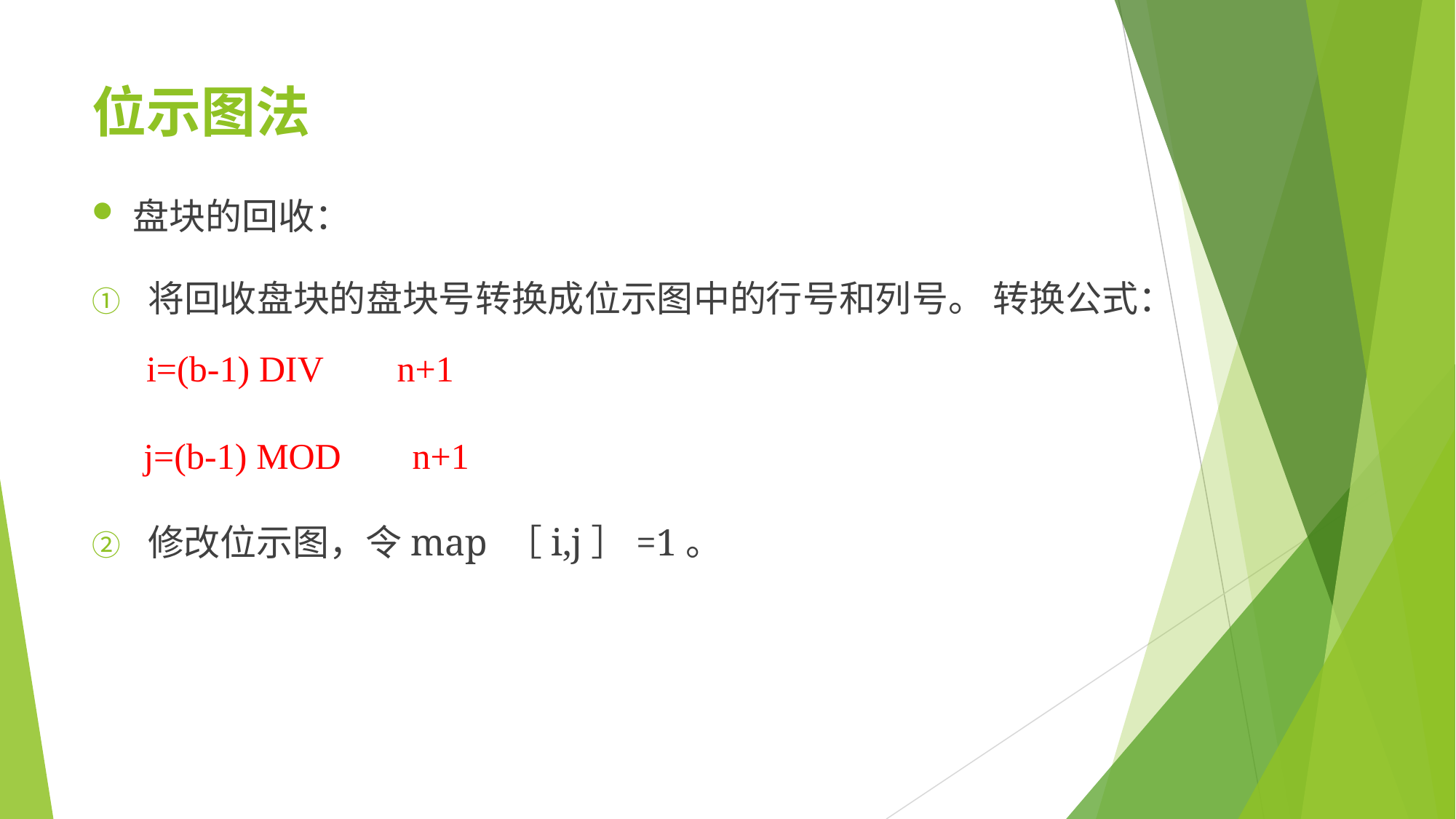

# 位示图法
盘块的回收：

①	将回收盘块的盘块号转换成位示图中的行号和列号。 转换公式：
i=(b-1) DIV	n+1

j=(b-1) MOD	n+1

②	修改位示图，令map ［i,j］=1。